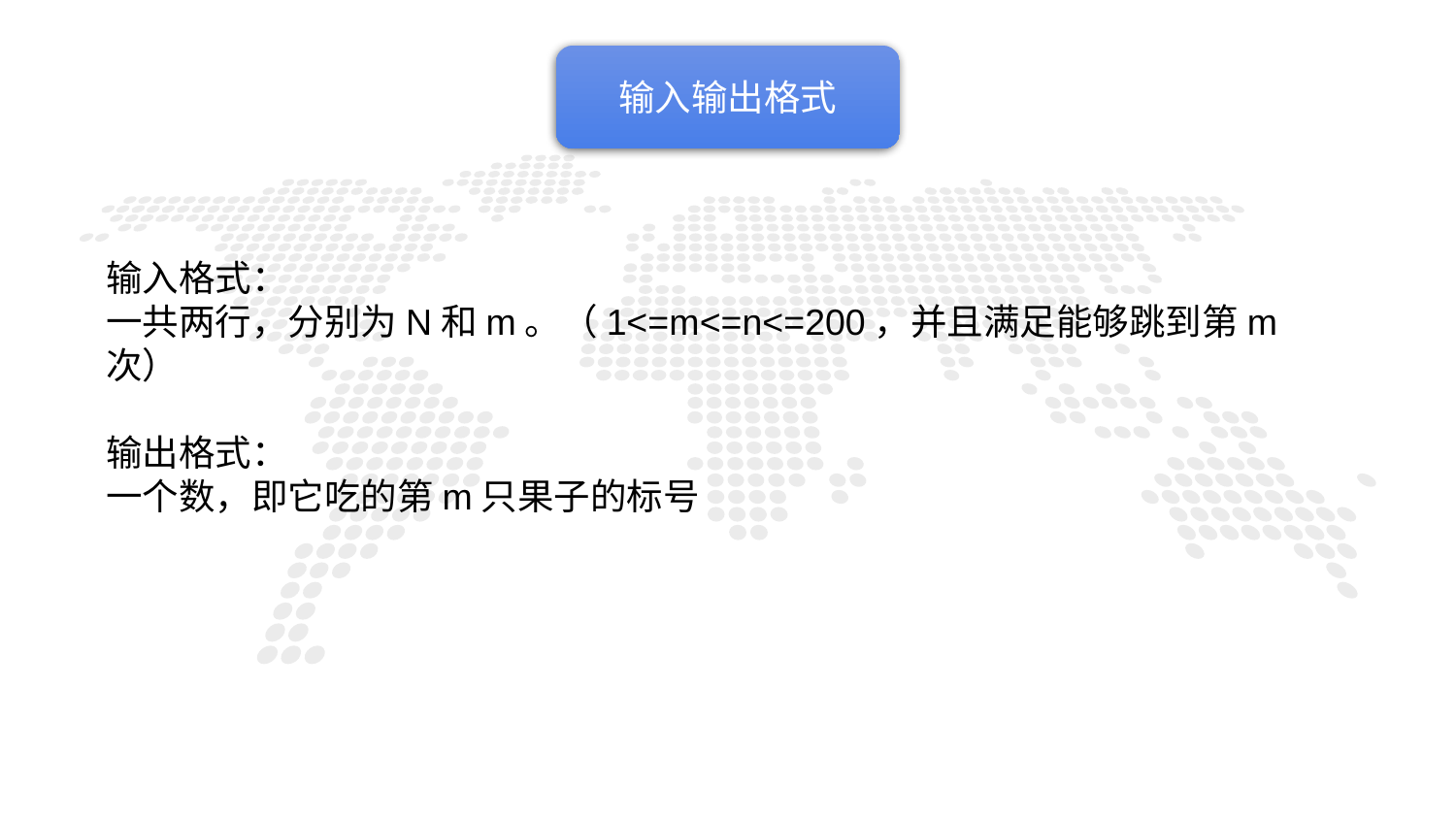

输入输出格式
输入格式：
一共两行，分别为N和m。（1<=m<=n<=200，并且满足能够跳到第m次）

输出格式：
一个数，即它吃的第m只果子的标号